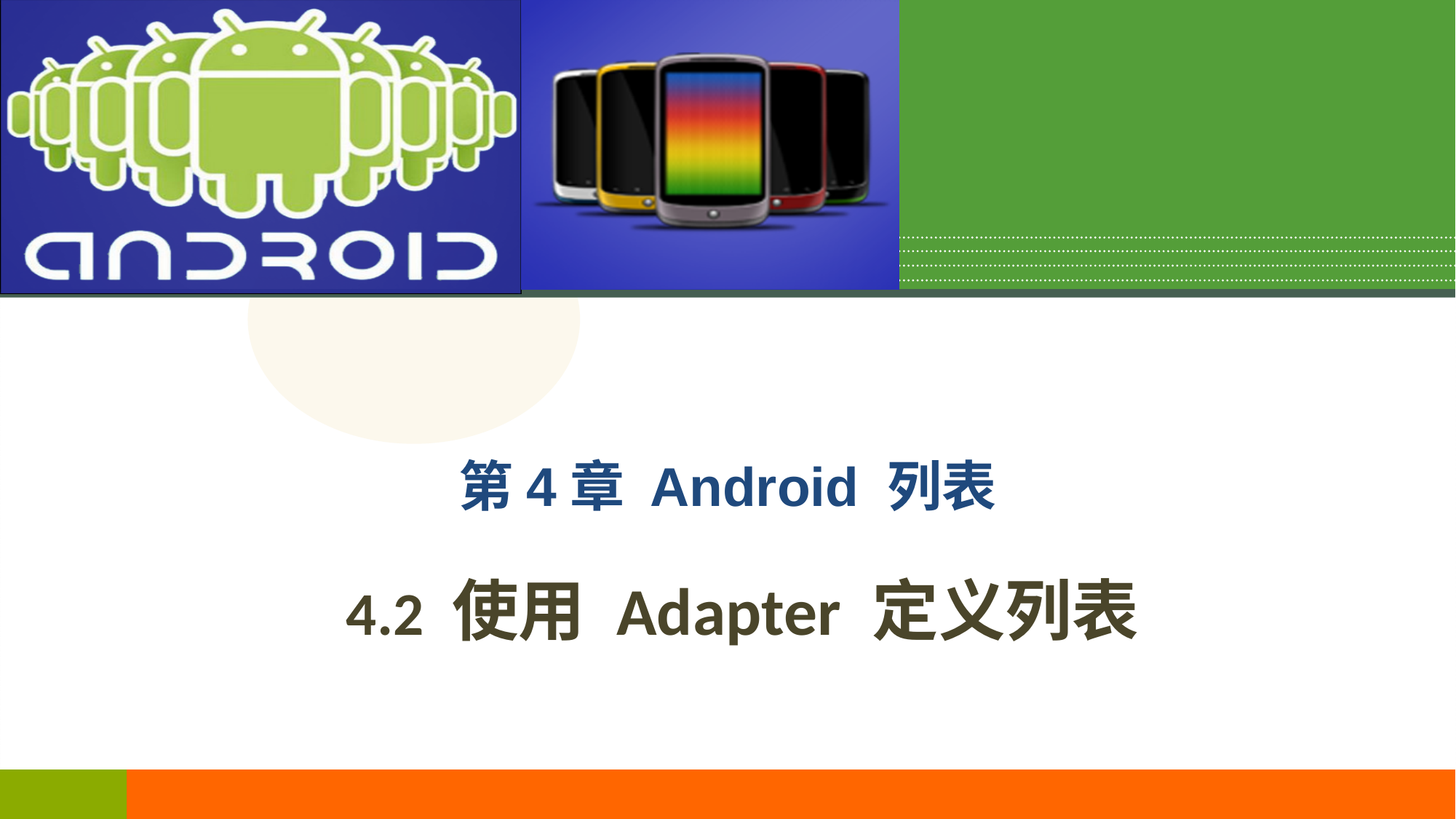

第4章 Android 列表
4.2 使用 Adapter 定义列表